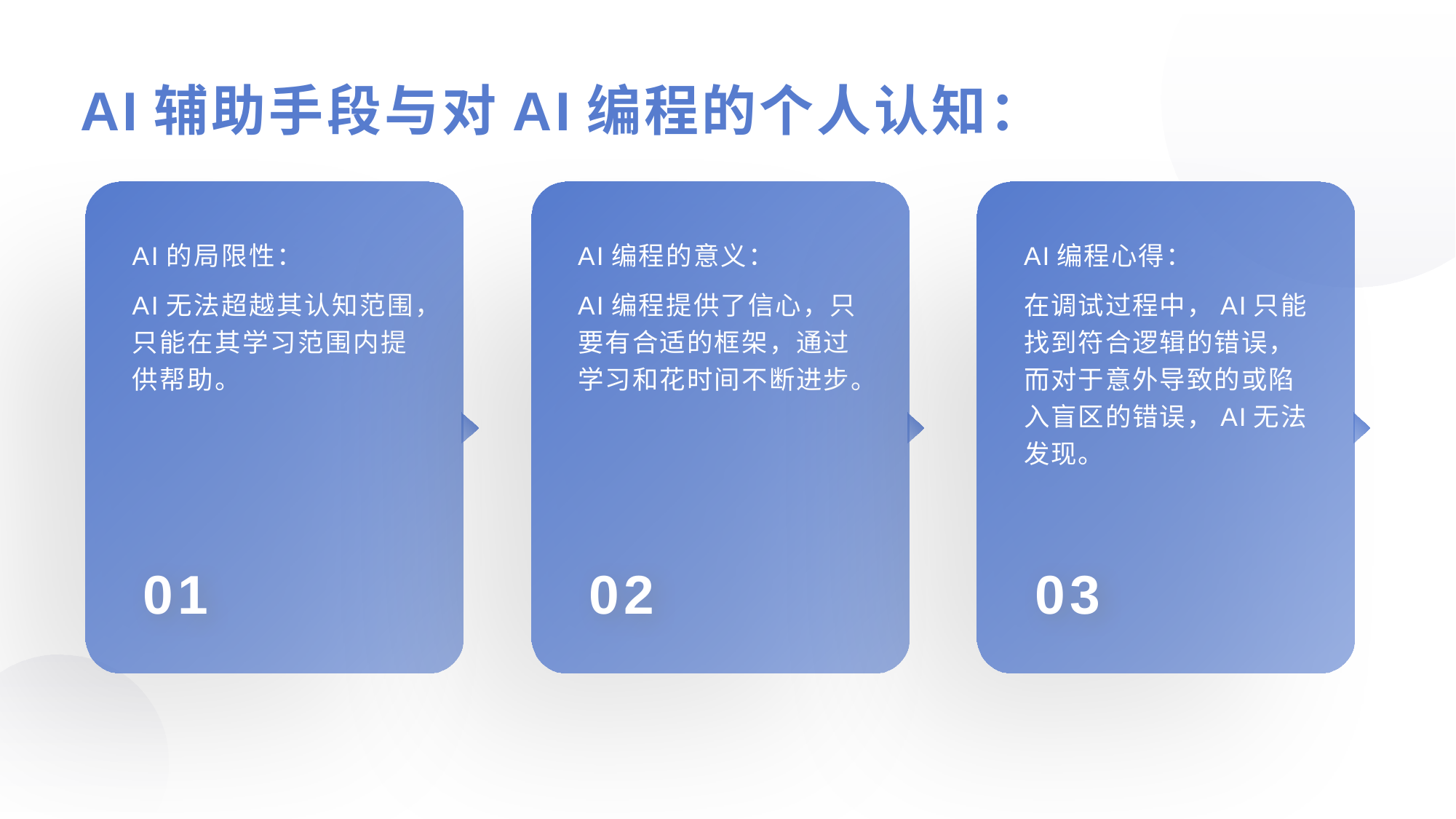

AI辅助手段与对AI编程的个人认知：

AI的局限性：
AI无法超越其认知范围，只能在其学习范围内提供帮助。
AI编程的意义：
AI编程提供了信心，只要有合适的框架，通过学习和花时间不断进步。
AI编程心得：
在调试过程中，AI只能找到符合逻辑的错误，而对于意外导致的或陷入盲区的错误，AI无法发现。

01
02
03